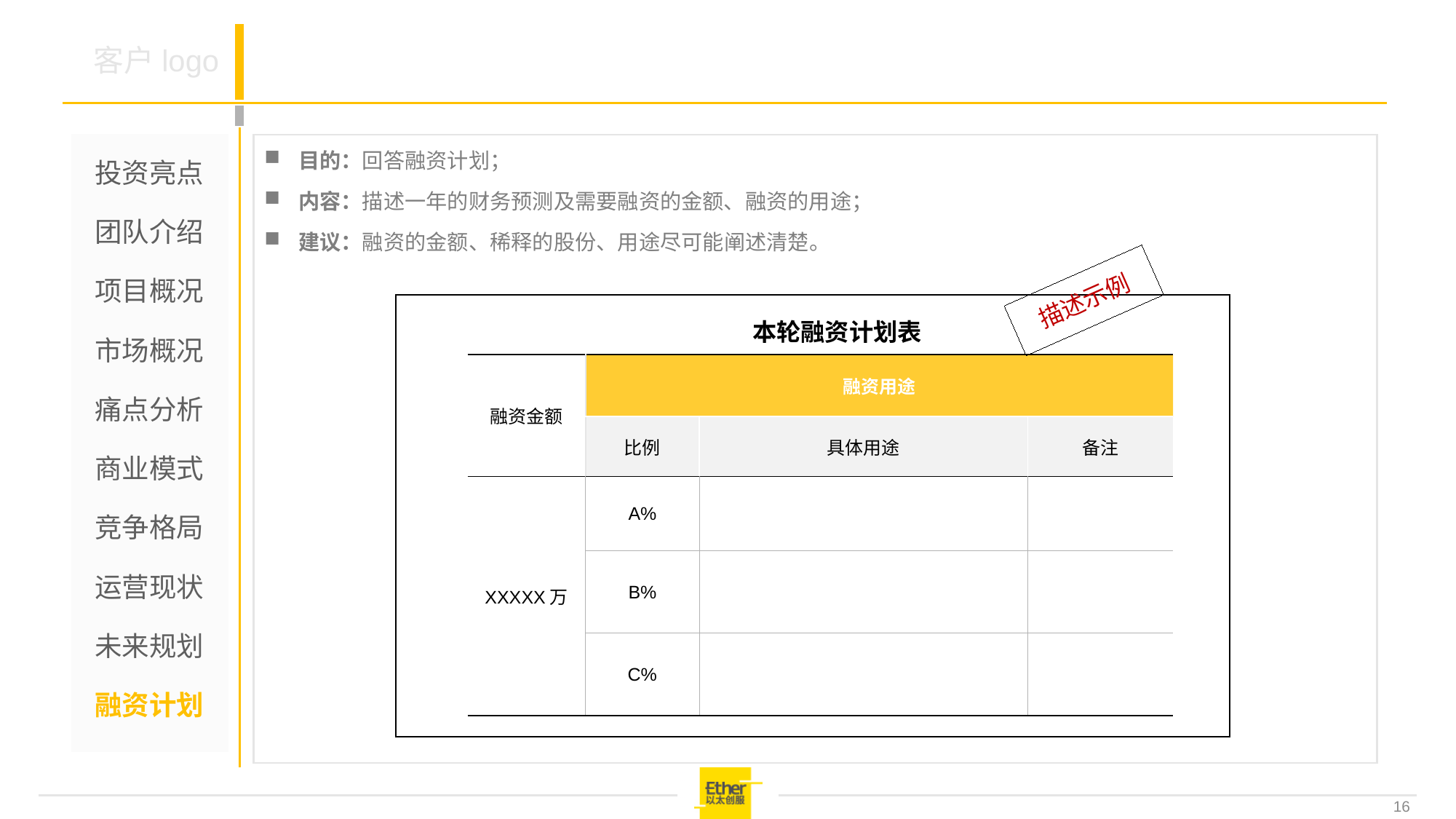

#
目的：回答融资计划；
内容：描述一年的财务预测及需要融资的金额、融资的用途；
建议：融资的金额、稀释的股份、用途尽可能阐述清楚。
投资亮点
团队介绍
项目概况
市场概况
痛点分析
商业模式
竞争格局
运营现状
未来规划
融资计划

描述示例

          本轮融资计划表
| 融资金额 | 融资用途 |  |  |
| --- | --- | --- | --- |
|  | 比例 | 具体用途 | 备注 |
| XXXXX万 | A% |  |  |
|  | B% |  |  |
|  | C% |  |  |
16